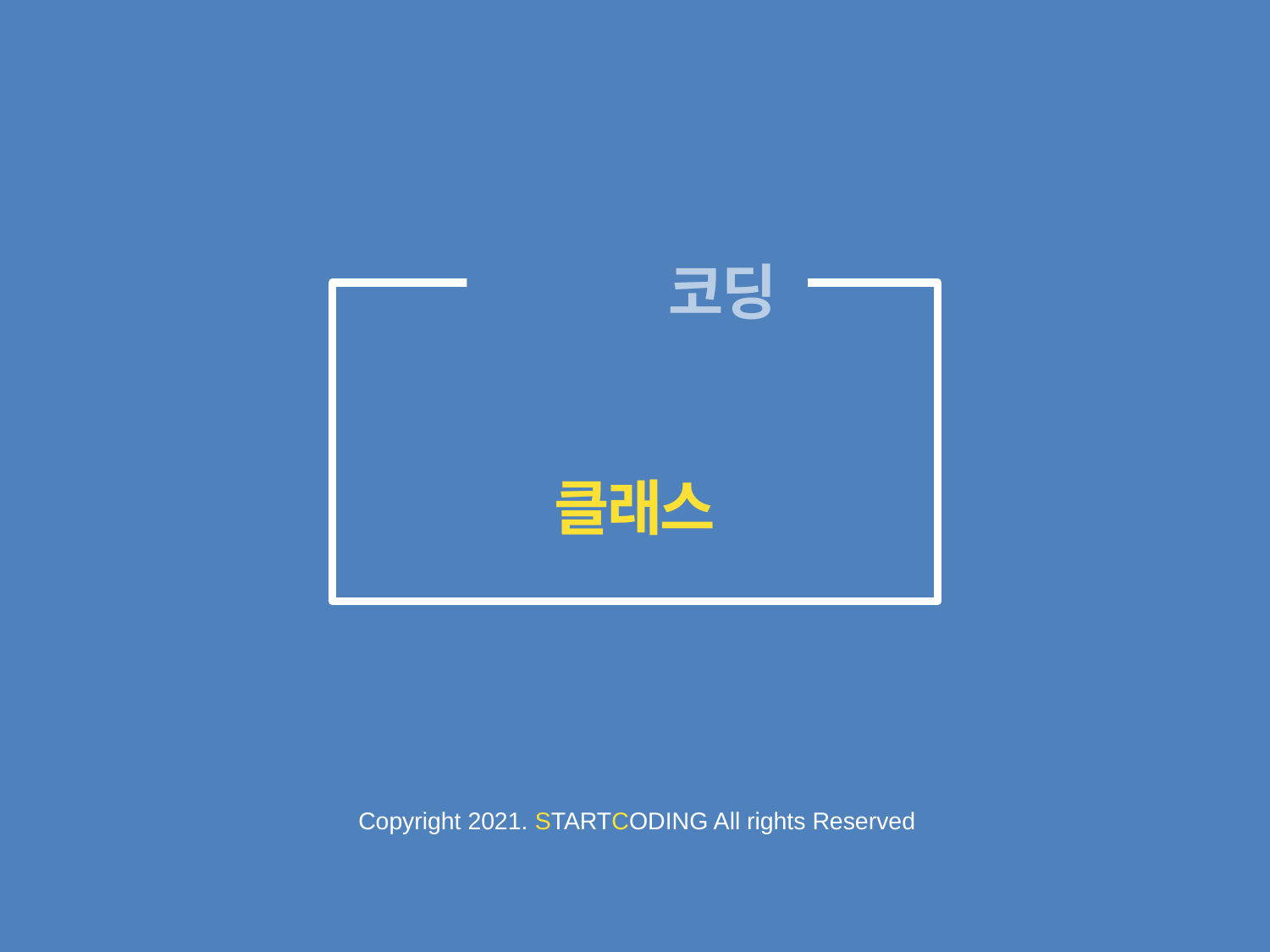

# 스타트 코딩 파이썬 기초 12강 클래스

Copyright 2021. STARTCODING All rights Reserved